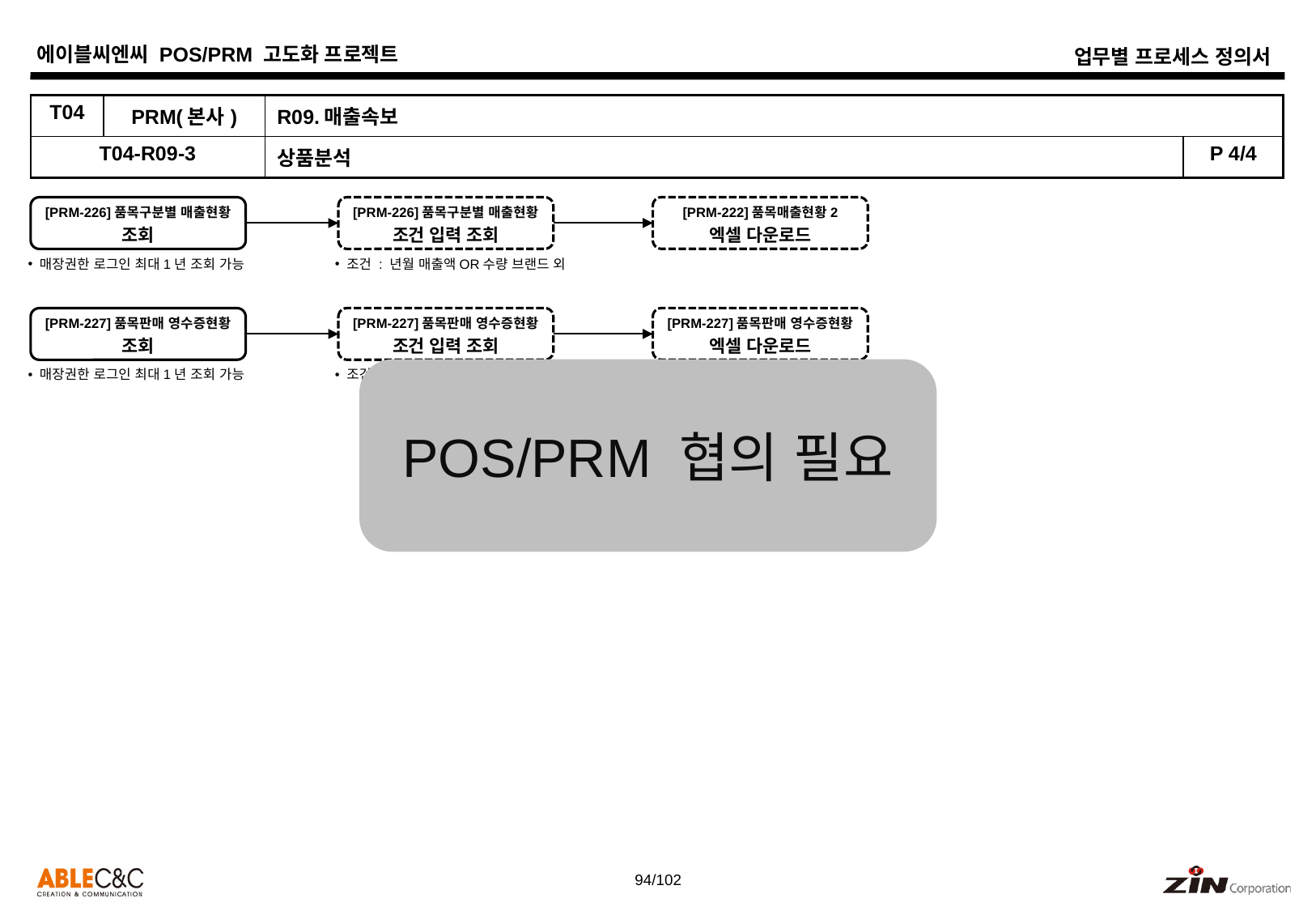

| T04 | PRM(본사) | R09.매출속보 |  |
| --- | --- | --- | --- |
| T04-R09-3 |  | 상품분석 | P 4/4 |
[PRM-226]품목구분별 매출현황
조회
[PRM-222]품목매출현황2
엑셀 다운로드
[PRM-226]품목구분별 매출현황
조건 입력 조회
매장권한 로그인 최대1년 조회 가능
조건 : 년월 매출액OR수량 브랜드 외
[PRM-227]품목판매 영수증현황
조회
[PRM-227]품목판매 영수증현황
엑셀 다운로드
[PRM-227]품목판매 영수증현황
조건 입력 조회
매장권한 로그인 최대1년 조회 가능
조건 : 매출일자 품목 매장 POS번호 영수증번호
POS/PRM 협의 필요